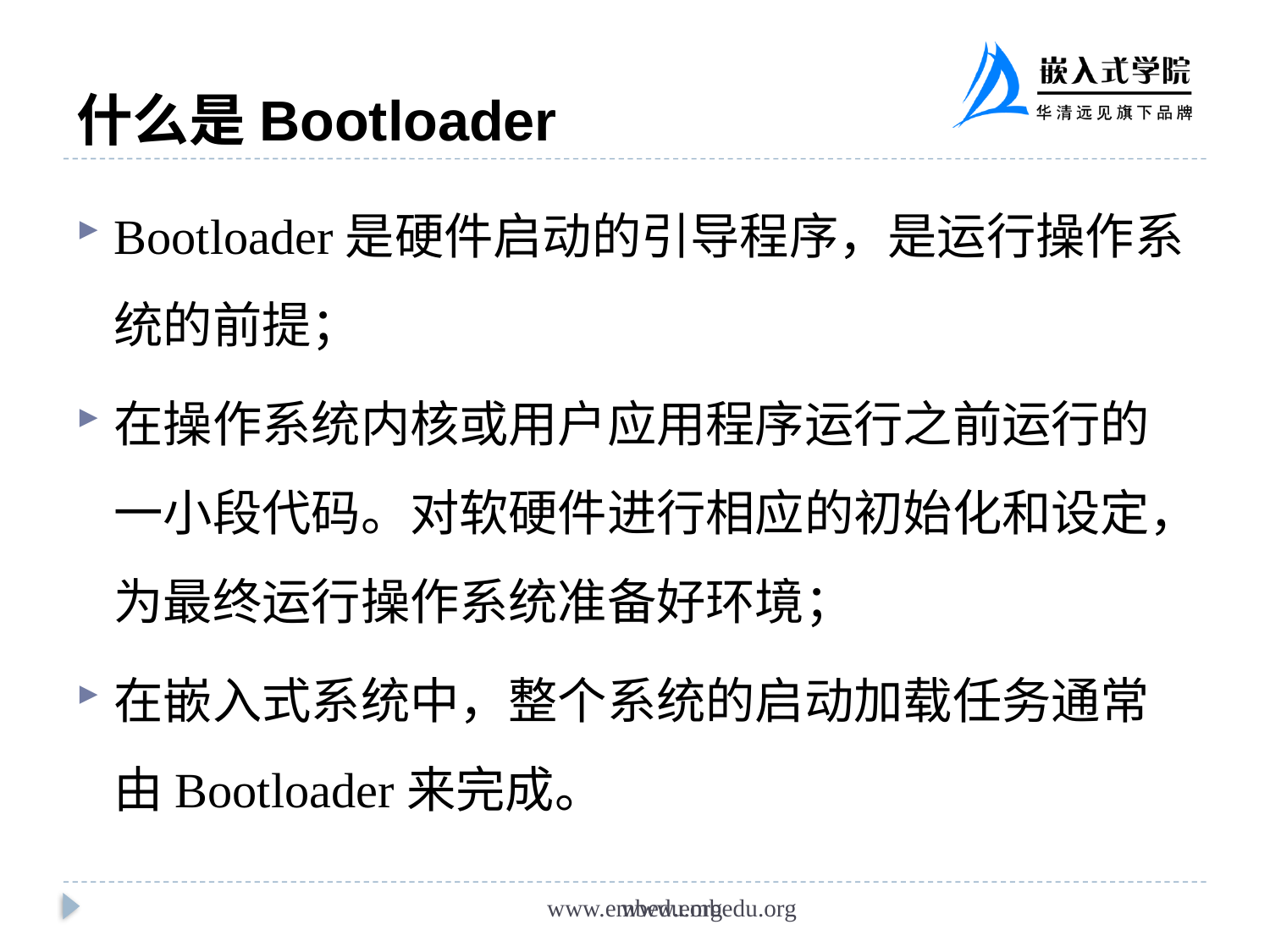

# 什么是Bootloader
Bootloader是硬件启动的引导程序，是运行操作系统的前提；
在操作系统内核或用户应用程序运行之前运行的一小段代码。对软硬件进行相应的初始化和设定，为最终运行操作系统准备好环境；
在嵌入式系统中，整个系统的启动加载任务通常由Bootloader来完成。

www.embedu.org
www.embedu.org